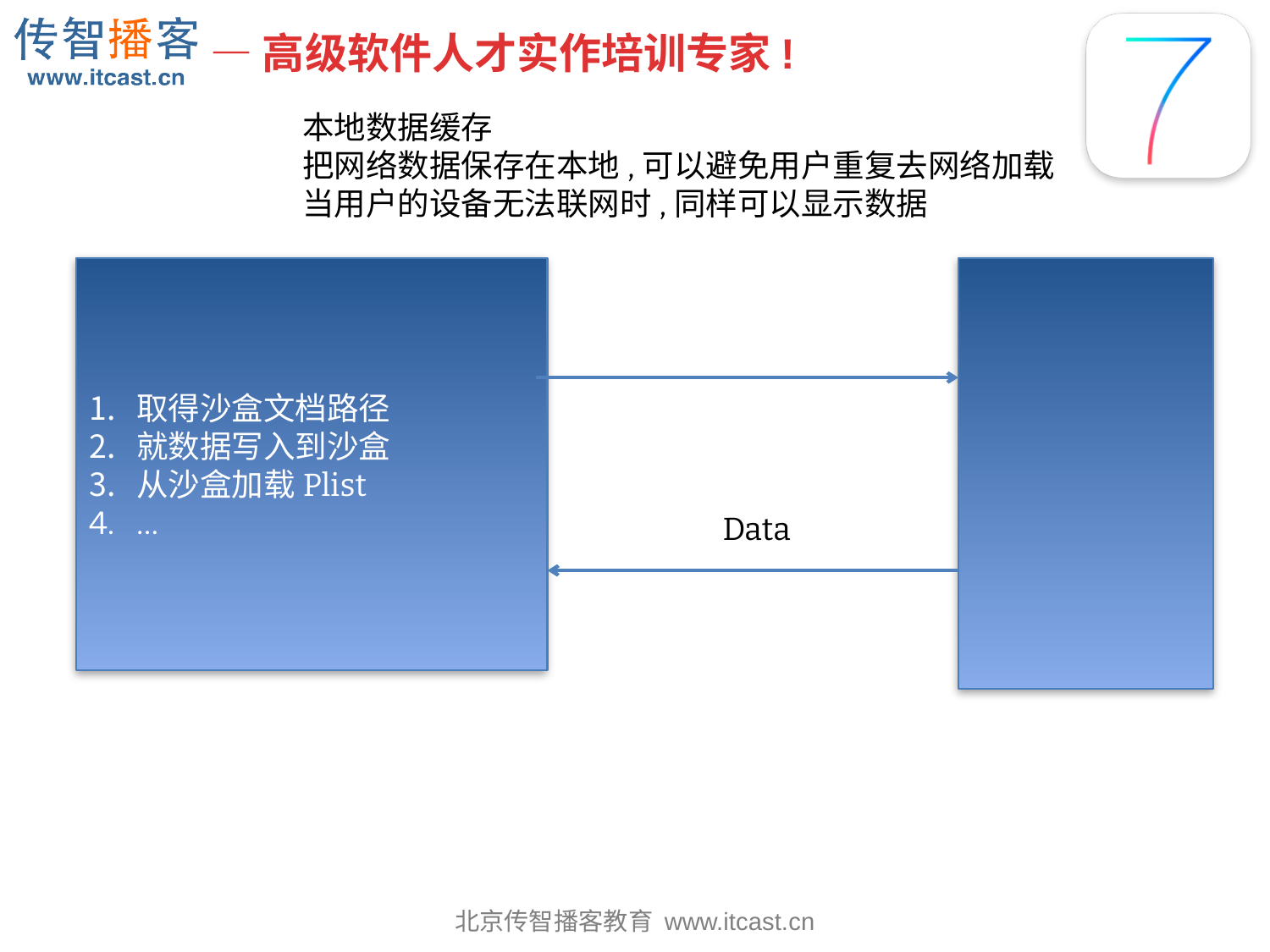

本地数据缓存
把网络数据保存在本地,可以避免用户重复去网络加载
当用户的设备无法联网时,同样可以显示数据
取得沙盒文档路径
就数据写入到沙盒
从沙盒加载Plist
…

Data